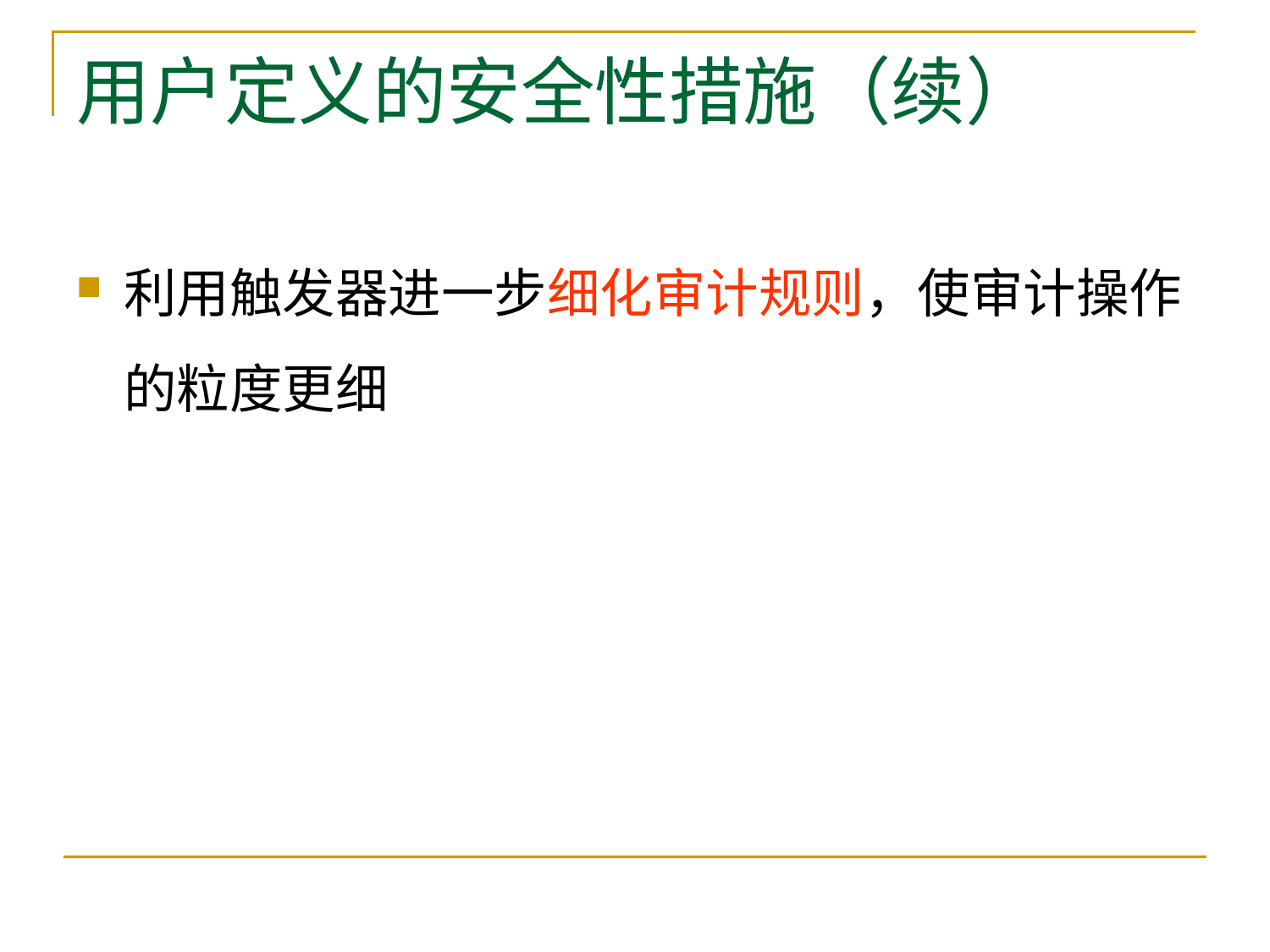

# 用户定义的安全性措施（续）
利用触发器进一步细化审计规则，使审计操作的粒度更细